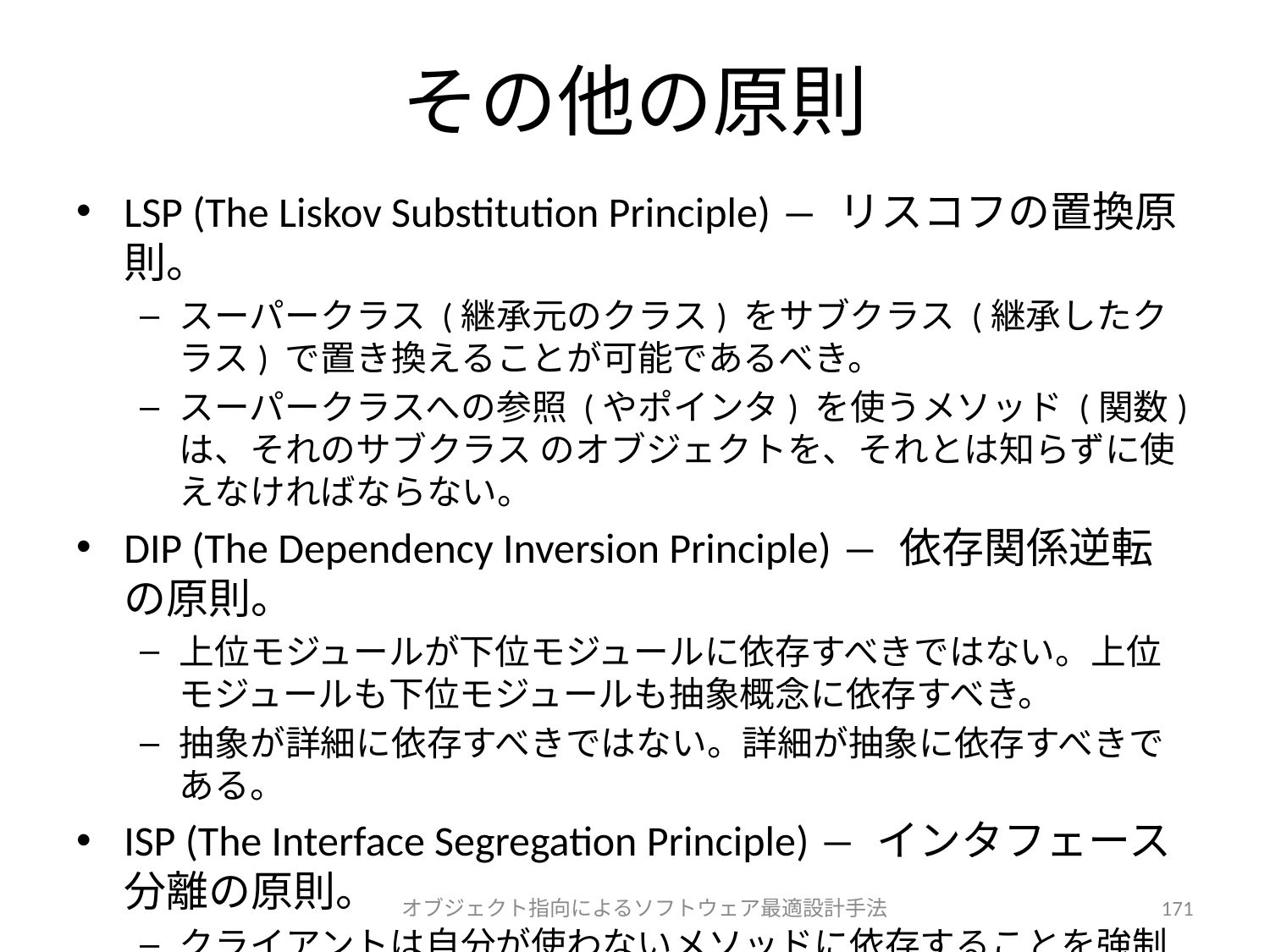

# その他の原則
LSP (The Liskov Substitution Principle) ― リスコフの置換原則。
スーパークラス (継承元のクラス) をサブクラス (継承したクラス) で置き換えることが可能であるべき。
スーパークラスへの参照 (やポインタ) を使うメソッド (関数) は、それのサブクラス のオブジェクトを、それとは知らずに使えなければならない。
DIP (The Dependency Inversion Principle) ― 依存関係逆転の原則。
上位モジュールが下位モジュールに依存すべきではない。上位モジュールも下位モジュールも抽象概念に依存すべき。
抽象が詳細に依存すべきではない。詳細が抽象に依存すべきである。
ISP (The Interface Segregation Principle) ― インタフェース分離の原則。
クライアントは自分が使わないメソッドに依存することを強制されない。
オブジェクト指向によるソフトウェア最適設計手法
171